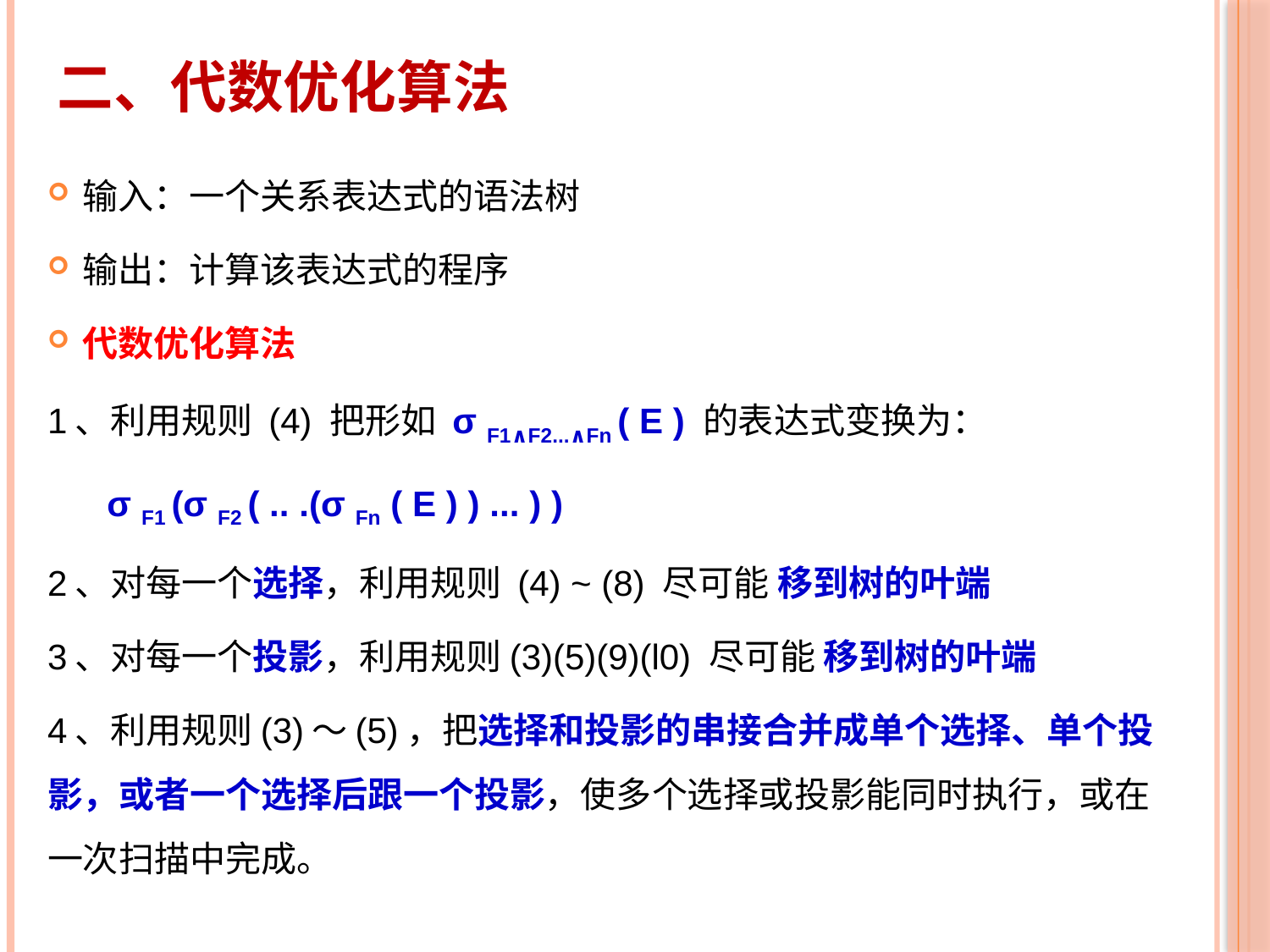

# 二、代数优化算法
输入：一个关系表达式的语法树
输出：计算该表达式的程序
代数优化算法
1、利用规则 (4) 把形如 σ F1∧F2...∧Fn ( E ) 的表达式变换为：
      σ F1 (σ F2 ( .. .(σ Fn ( E ) ) ... ) )
2、对每一个选择，利用规则 (4) ~ (8) 尽可能 移到树的叶端
3、对每一个投影，利用规则(3)(5)(9)(l0) 尽可能 移到树的叶端
4、利用规则(3)～(5)，把选择和投影的串接合并成单个选择、单个投影，或者一个选择后跟一个投影，使多个选择或投影能同时执行，或在一次扫描中完成。